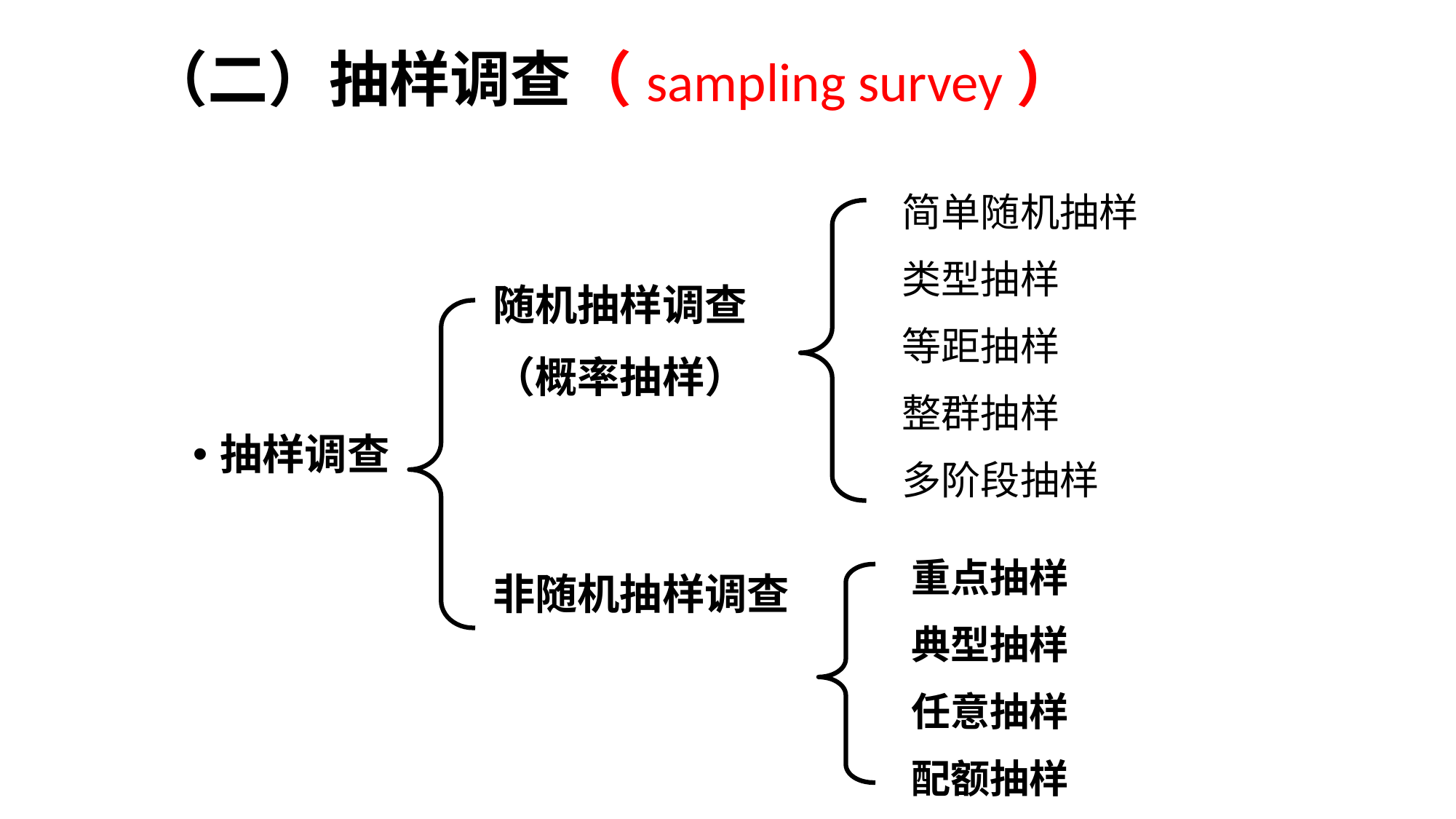

# （二）抽样调查（sampling survey）
简单随机抽样
类型抽样
等距抽样
整群抽样
多阶段抽样

随机抽样调查
（概率抽样）

非随机抽样调查

抽样调查
重点抽样
典型抽样
任意抽样
配额抽样